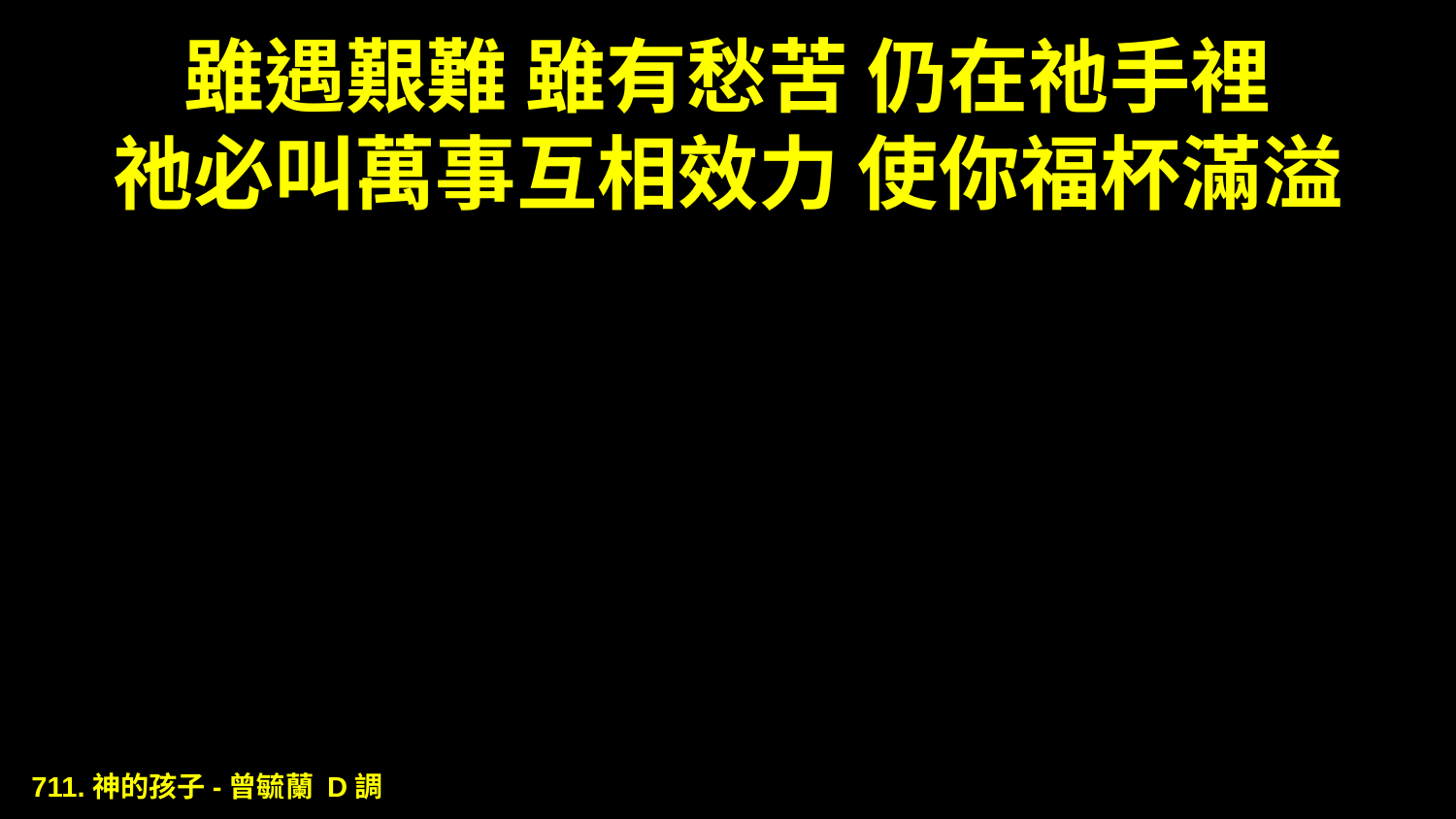

# 雖遇艱難 雖有愁苦 仍在祂手裡 祂必叫萬事互相效力 使你福杯滿溢
711.神的孩子-曾毓蘭 D調